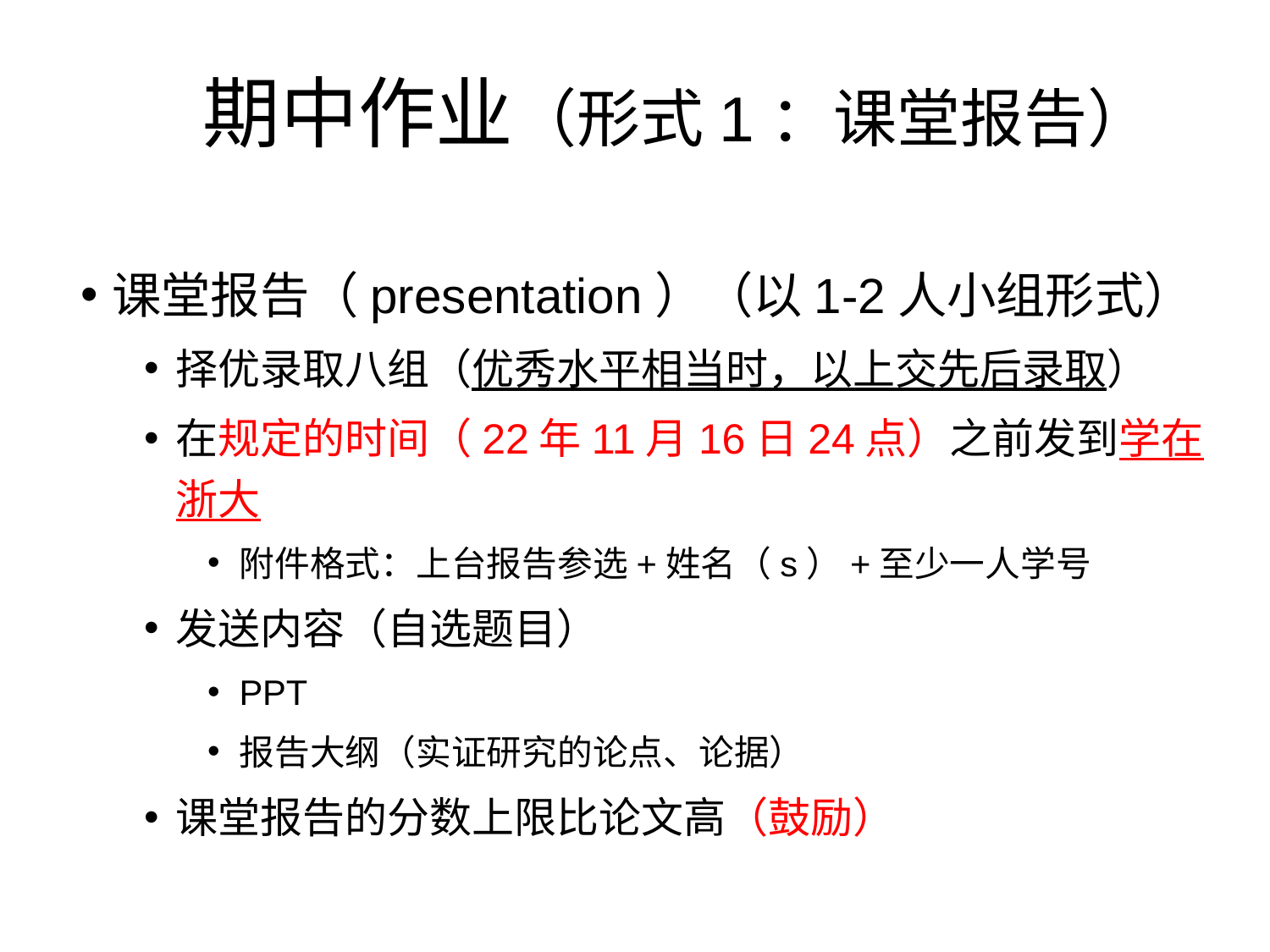

# 期中作业（形式1：课堂报告）
课堂报告（presentation）（以1-2人小组形式）
择优录取八组（优秀水平相当时，以上交先后录取）
在规定的时间（22年11月16日24点）之前发到学在浙大
附件格式：上台报告参选+姓名（s）+至少一人学号
发送内容（自选题目）
PPT
报告大纲（实证研究的论点、论据）
课堂报告的分数上限比论文高（鼓励）